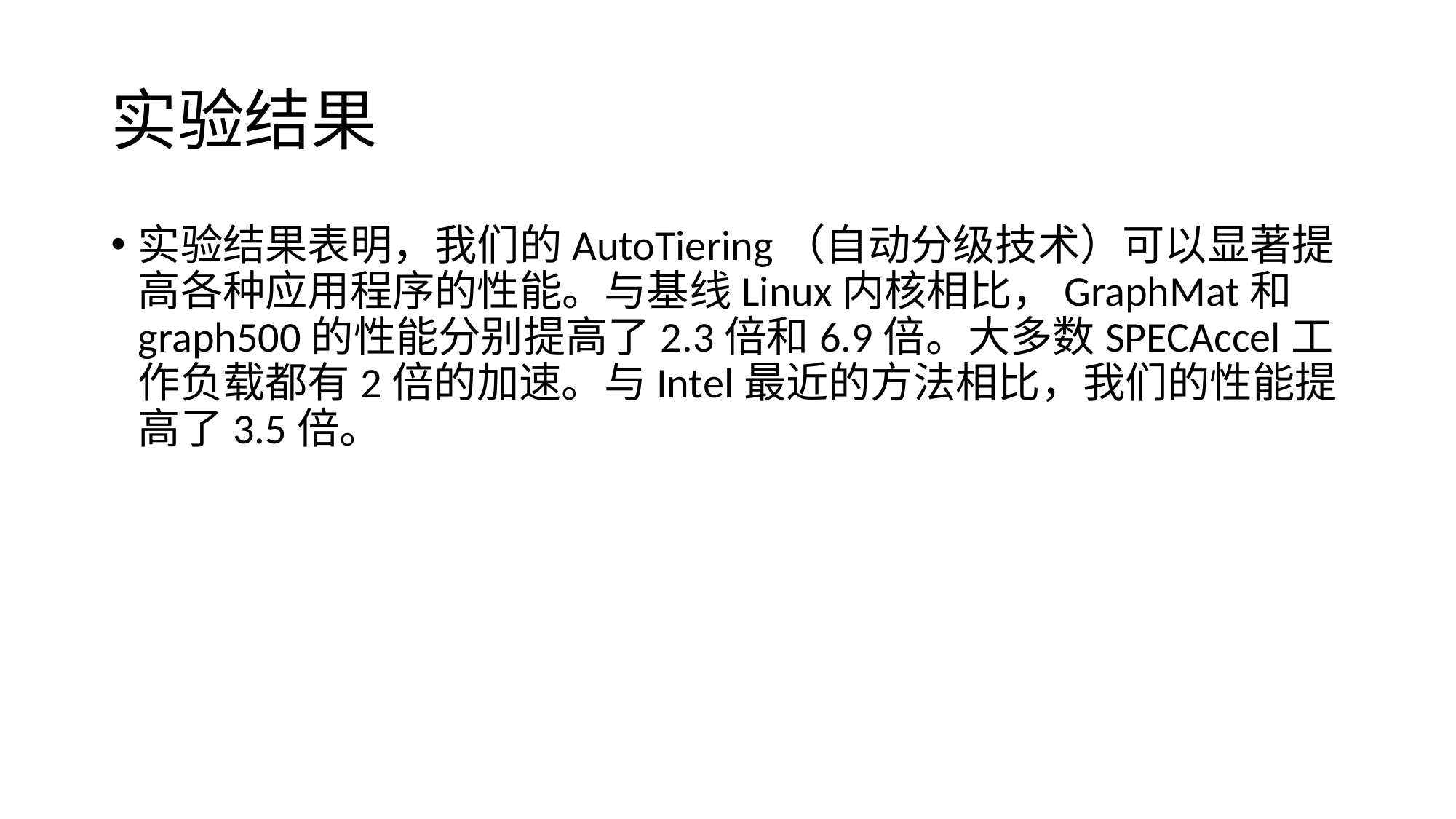

# 实验结果
实验结果表明，我们的AutoTiering（自动分级技术）可以显著提高各种应用程序的性能。与基线Linux内核相比，GraphMat和graph500的性能分别提高了2.3倍和6.9倍。大多数SPECAccel工作负载都有2倍的加速。与Intel最近的方法相比，我们的性能提高了3.5倍。